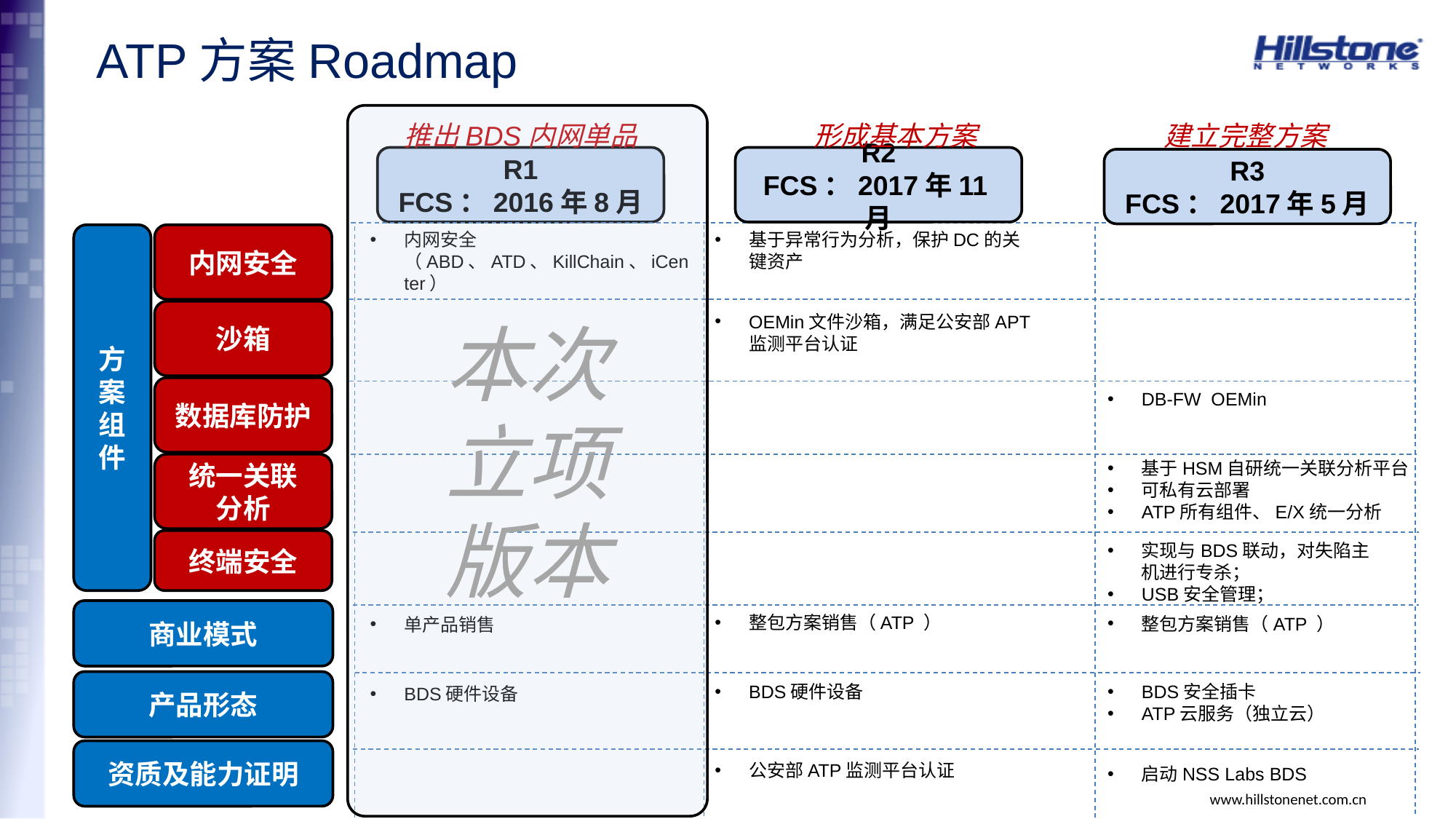

# ATP方案Roadmap
本次
立项
版本
推出BDS内网单品
形成基本方案
建立完整方案
R1
FCS：2016年8月
R2
FCS：2017年11月
R3
FCS：2017年5月
内网安全（ABD、ATD、KillChain、iCenter）
基于异常行为分析，保护DC的关键资产
方案组件
内网安全
沙箱
OEMin文件沙箱，满足公安部APT监测平台认证

数据库防护
DB-FW  OEMin
基于HSM自研统一关联分析平台
可私有云部署
ATP所有组件、E/X统一分析
统一关联
分析
终端安全
实现与BDS联动，对失陷主机进行专杀；
USB安全管理；
商业模式
整包方案销售（ATP ）
整包方案销售（ATP ）
单产品销售
产品形态
BDS硬件设备
BDS安全插卡
ATP云服务（独立云）
BDS硬件设备
资质及能力证明
公安部ATP监测平台认证
启动NSS Labs BDS